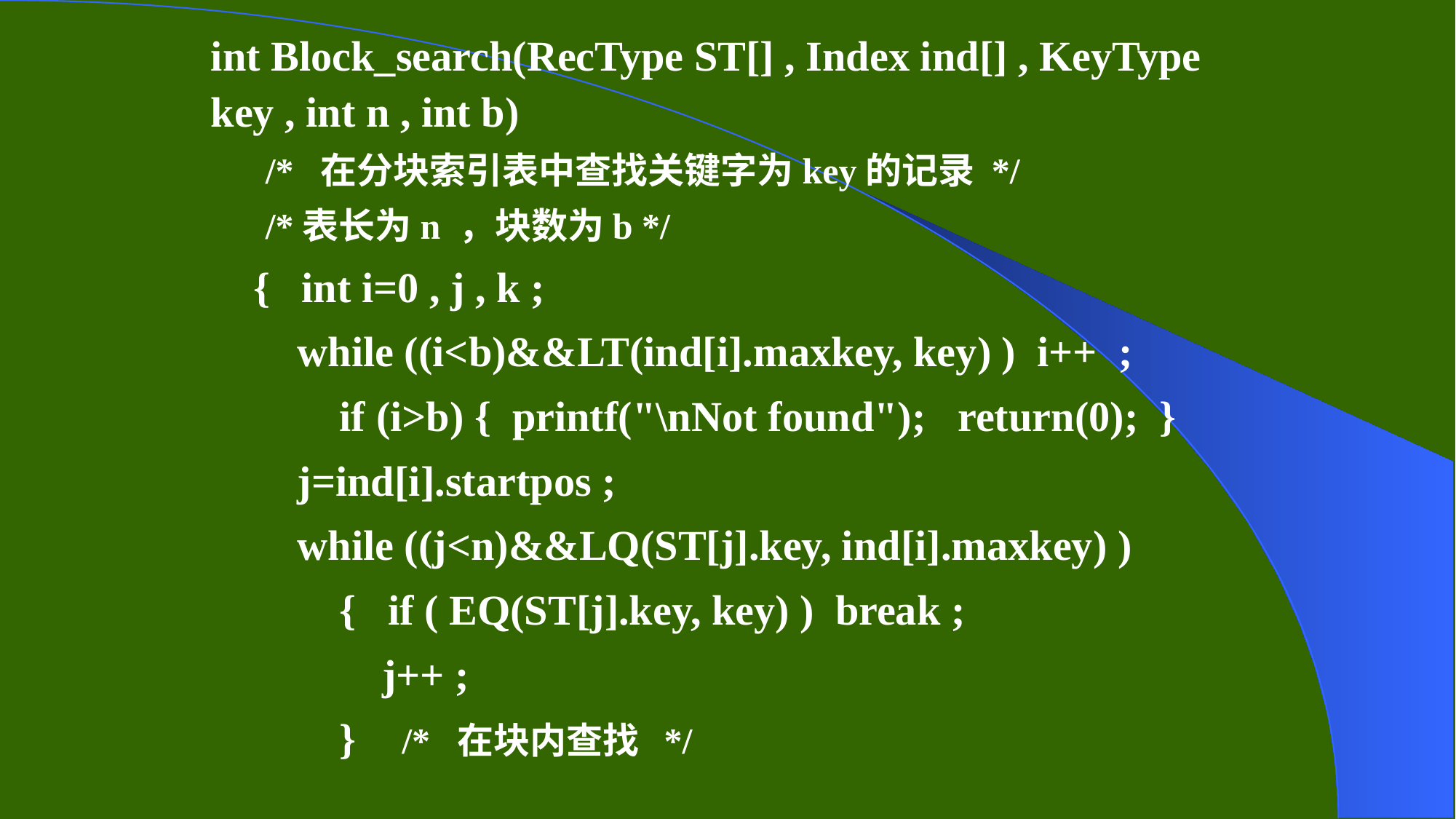

int Block_search(RecType ST[] , Index ind[] , KeyType key , int n , int b)
      /*  在分块索引表中查找关键字为key的记录 */
      /*表长为n ，块数为b */
{   int i=0 , j , k ;
while ((i<b)&&LT(ind[i].maxkey, key) )  i++  ;
if (i>b) {  printf("\nNot found");   return(0);  }
j=ind[i].startpos ;
while ((j<n)&&LQ(ST[j].key, ind[i].maxkey) )
{   if ( EQ(ST[j].key, key) )  break ;
j++ ;
}     /*  在块内查找  */